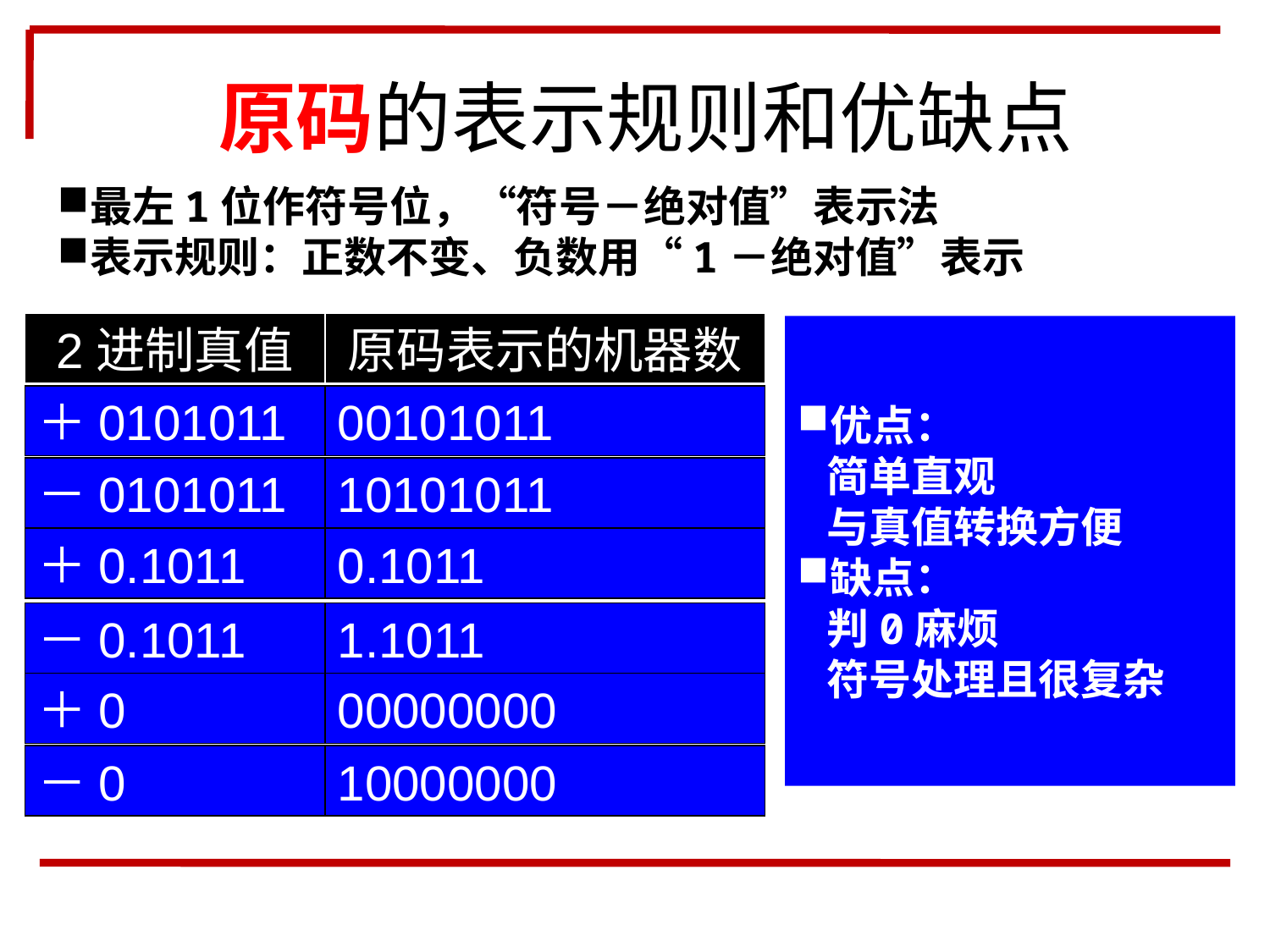

原码的表示规则和优缺点
最左1位作符号位，“符号－绝对值”表示法
表示规则：正数不变、负数用“1－绝对值”表示
2进制真值
原码表示的机器数
优点：
  简单直观
  与真值转换方便
缺点：
  判0麻烦
  符号处理且很复杂
＋0101011
00101011
－0101011
10101011
＋0.1011
0.1011
－0.1011
1.1011
＋0
00000000
－0
10000000